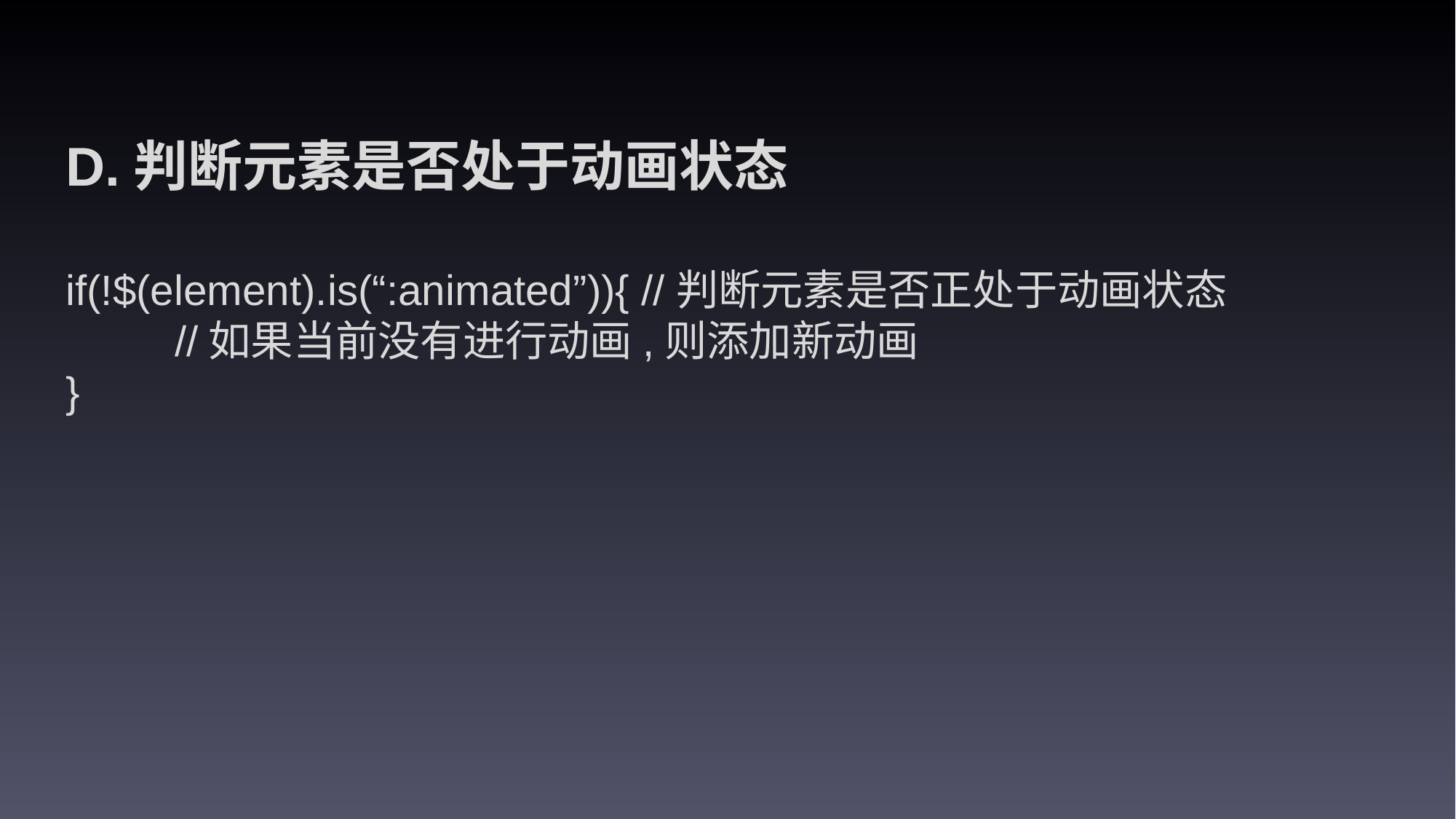

D.判断元素是否处于动画状态

if(!$(element).is(“:animated”)){ //判断元素是否正处于动画状态
	//如果当前没有进行动画,则添加新动画
}